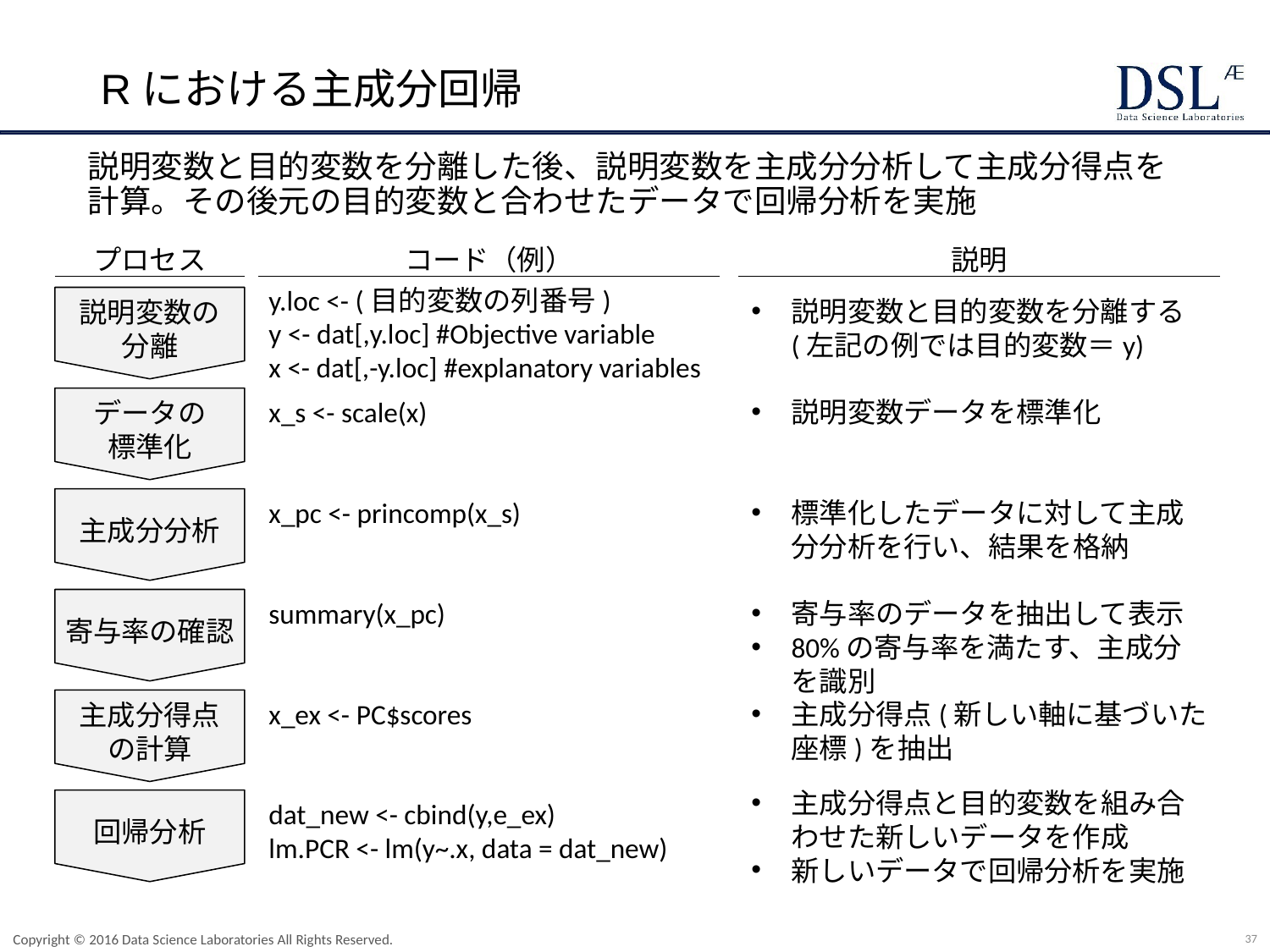

# Rにおける主成分回帰
説明変数と目的変数を分離した後、説明変数を主成分分析して主成分得点を計算。その後元の目的変数と合わせたデータで回帰分析を実施
プロセス
コード（例）
説明
説明変数の
分離
y.loc <- (目的変数の列番号)
y <- dat[,y.loc] #Objective variable
x <- dat[,-y.loc] #explanatory variables
説明変数と目的変数を分離する
(左記の例では目的変数＝y)
データの
標準化
x_s <- scale(x)
説明変数データを標準化
主成分分析
x_pc <- princomp(x_s)
標準化したデータに対して主成分分析を行い、結果を格納
寄与率の確認
summary(x_pc)
寄与率のデータを抽出して表示
80%の寄与率を満たす、主成分を識別
主成分得点
の計算
x_ex <- PC$scores
主成分得点(新しい軸に基づいた座標)を抽出
回帰分析
dat_new <- cbind(y,e_ex)
lm.PCR <- lm(y~.x, data = dat_new)
主成分得点と目的変数を組み合わせた新しいデータを作成
新しいデータで回帰分析を実施
37
Copyright © 2016 Data Science Laboratories All Rights Reserved.